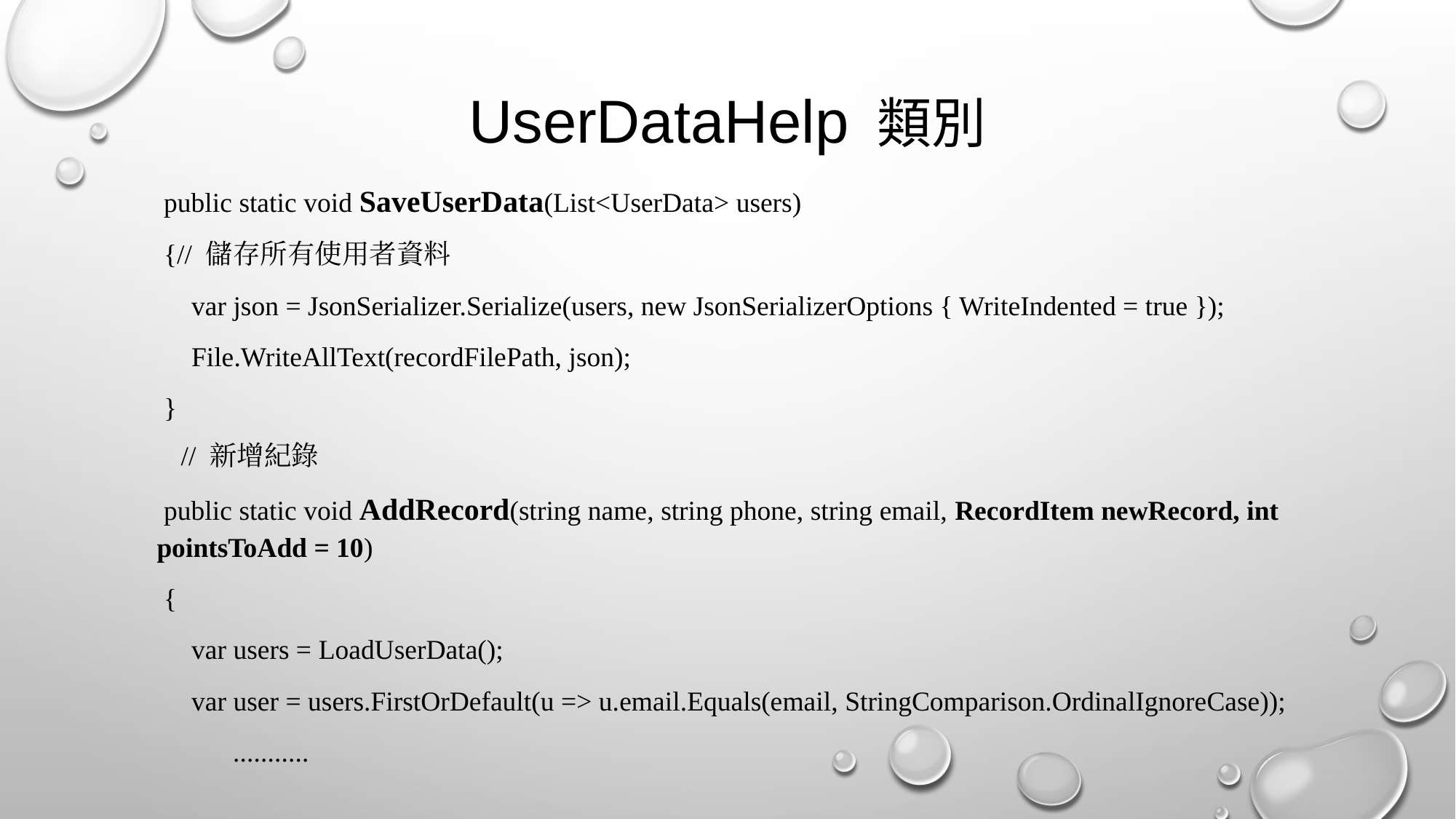

# UserDataHelp 類別
 public static void SaveUserData(List<UserData> users)
 {// 儲存所有使用者資料
     var json = JsonSerializer.Serialize(users, new JsonSerializerOptions { WriteIndented = true });
     File.WriteAllText(recordFilePath, json);
 }
    // 新增紀錄
 public static void AddRecord(string name, string phone, string email, RecordItem newRecord, int pointsToAdd = 10)
 {
     var users = LoadUserData();
     var user = users.FirstOrDefault(u => u.email.Equals(email, StringComparison.OrdinalIgnoreCase));
           ...........